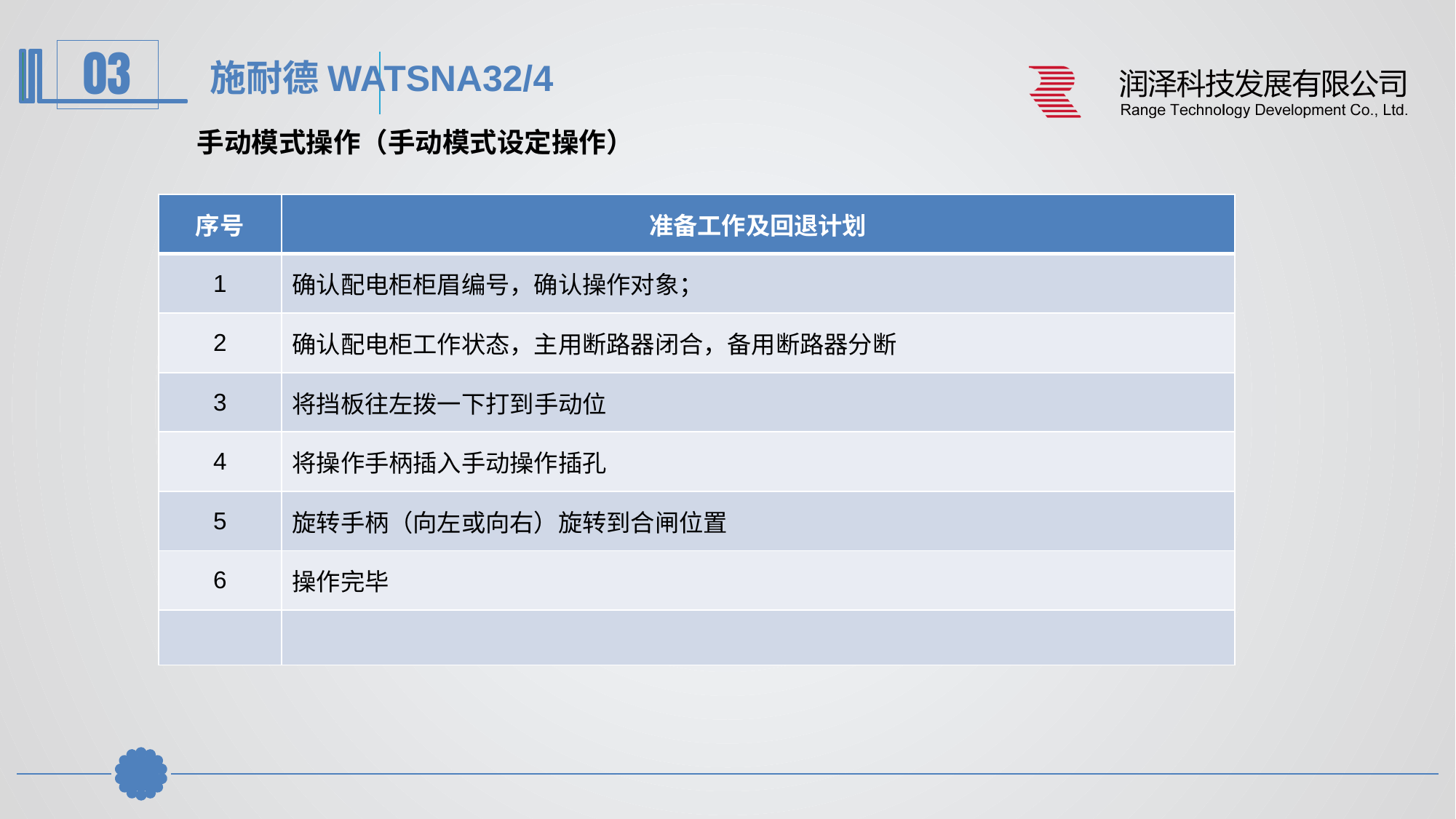

施耐德WATSNA32/4
手动模式操作（手动模式设定操作）
| 序号 | 准备工作及回退计划 |
| --- | --- |
| 1 | 确认配电柜柜眉编号，确认操作对象； |
| 2 | 确认配电柜工作状态，主用断路器闭合，备用断路器分断 |
| 3 | 将挡板往左拨一下打到手动位 |
| 4 | 将操作手柄插入手动操作插孔 |
| 5 | 旋转手柄（向左或向右）旋转到合闸位置 |
| 6 | 操作完毕 |
|  |  |
13